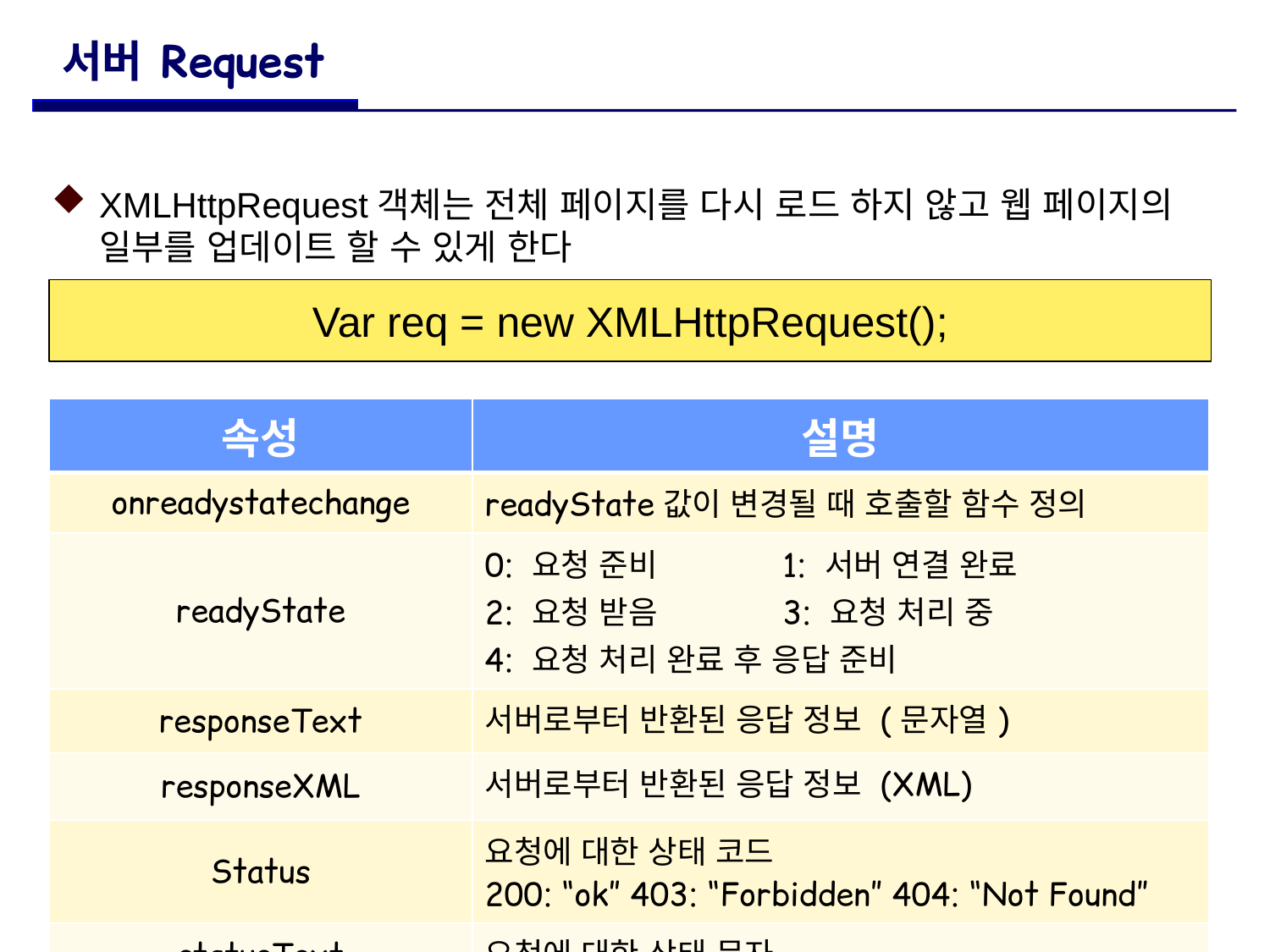

# 서버 Request
XMLHttpRequest객체는 전체 페이지를 다시 로드 하지 않고 웹 페이지의 일부를 업데이트 할 수 있게 한다

Var req = new XMLHttpRequest();
| 속성 | 설명 |
| --- | --- |
| onreadystatechange | readyState값이 변경될 때 호출할 함수 정의 |
| readyState | 0: 요청 준비 1: 서버 연결 완료 2: 요청 받음 3: 요청 처리 중 4: 요청 처리 완료 후 응답 준비 |
| responseText | 서버로부터 반환된 응답 정보 (문자열) |
| responseXML | 서버로부터 반환된 응답 정보 (XML) |
| Status | 요청에 대한 상태 코드 200: “ok” 403: “Forbidden” 404: “Not Found” |
| statusText | 요청에 대한 상태 문자 |